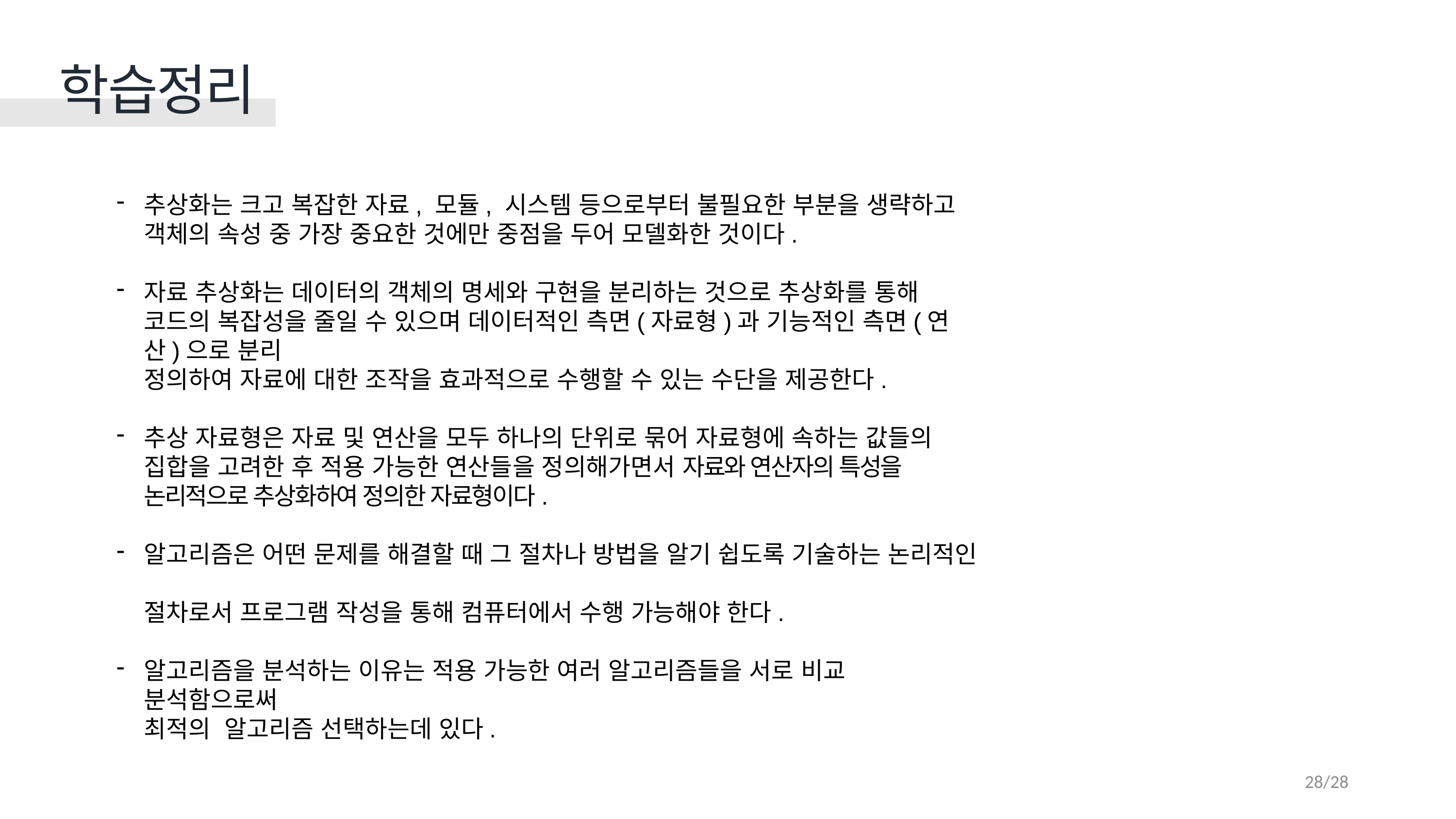

학습정리

추상화는 크고 복잡한 자료, 모듈, 시스템 등으로부터 불필요한 부분을 생략하고 객체의 속성 중 가장 중요한 것에만 중점을 두어 모델화한 것이다.

자료 추상화는 데이터의 객체의 명세와 구현을 분리하는 것으로 추상화를 통해 코드의 복잡성을 줄일 수 있으며 데이터적인 측면(자료형)과 기능적인 측면(연산)으로 분리
정의하여 자료에 대한 조작을 효과적으로 수행할 수 있는 수단을 제공한다.

추상 자료형은 자료 및 연산을 모두 하나의 단위로 묶어 자료형에 속하는 값들의 집합을 고려한 후 적용 가능한 연산들을 정의해가면서 자료와 연산자의 특성을 논리적으로 추상화하여 정의한 자료형이다.

알고리즘은 어떤 문제를 해결할 때 그 절차나 방법을 알기 쉽도록 기술하는 논리적인
절차로서 프로그램 작성을 통해 컴퓨터에서 수행 가능해야 한다.

알고리즘을 분석하는 이유는 적용 가능한 여러 알고리즘들을 서로 비교 분석함으로써
최적의  알고리즘 선택하는데 있다.
28/28